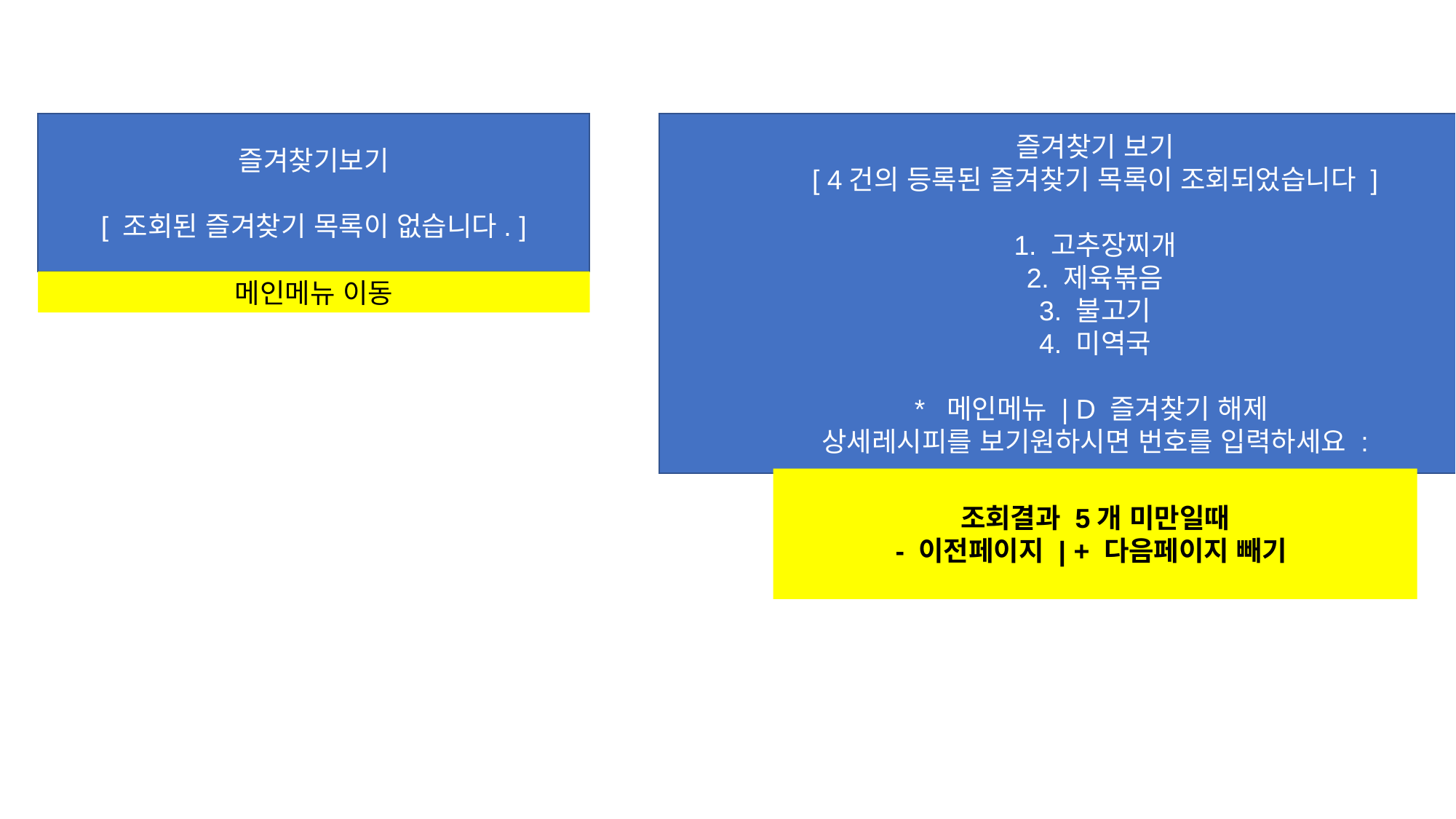

즐겨찾기보기

[ 조회된 즐겨찾기 목록이 없습니다. ]
즐겨찾기 보기
[ 4건의 등록된 즐겨찾기 목록이 조회되었습니다 ]

1. 고추장찌개
2. 제육볶음
3. 불고기
4. 미역국

*  메인메뉴 | D 즐겨찾기 해제
상세레시피를 보기원하시면 번호를 입력하세요 :
메인메뉴 이동
초기화면으로 이동
조회결과 5개 미만일때
- 이전페이지 | + 다음페이지 빼기